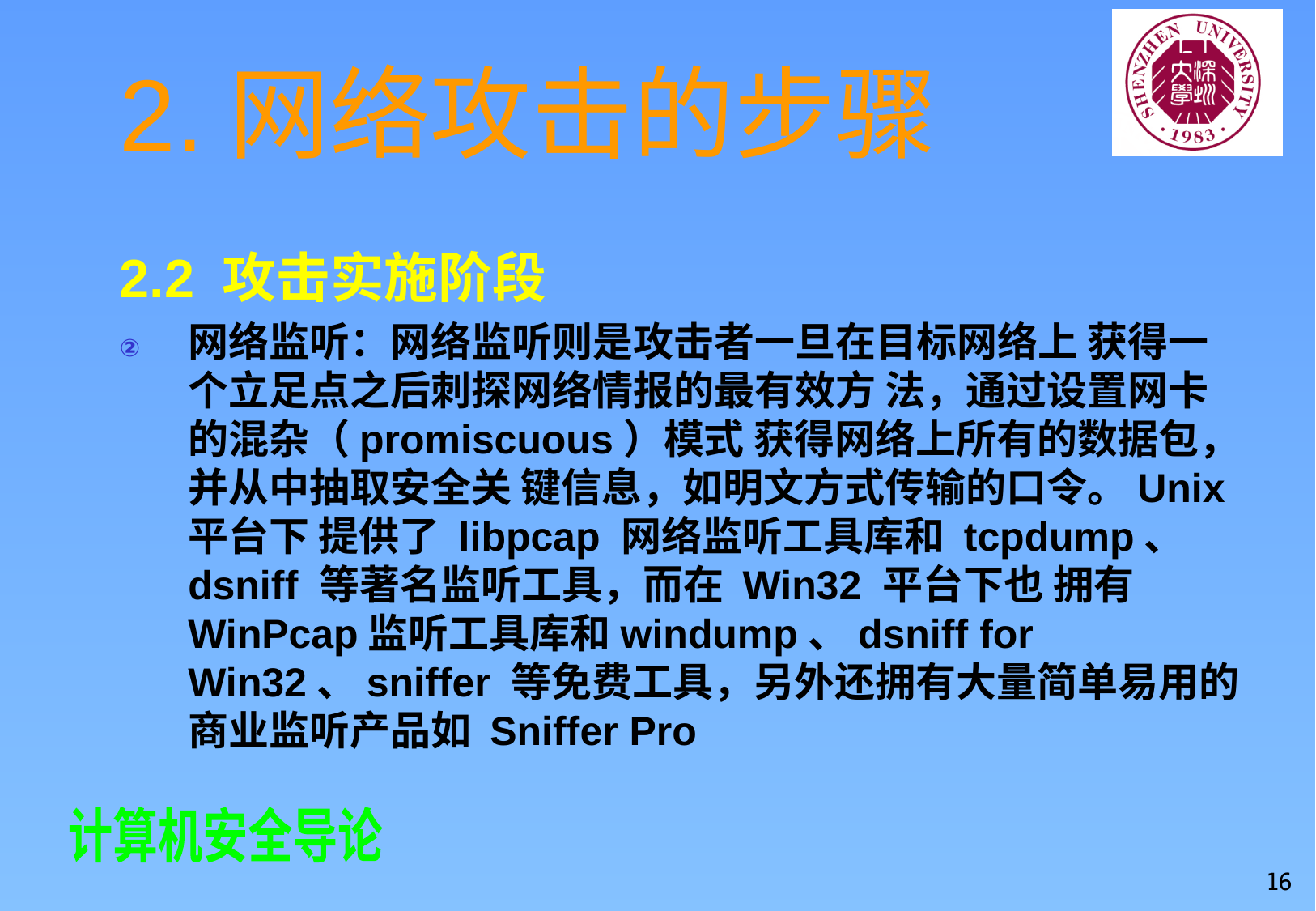

# 2.网络攻击的步骤
2.2 攻击实施阶段
网络监听：网络监听则是攻击者一旦在目标网络上 获得一个立足点之后刺探网络情报的最有效方 法，通过设置网卡的混杂（promiscuous）模式 获得网络上所有的数据包，并从中抽取安全关 键信息，如明文方式传输的口令。Unix 平台下 提供了 libpcap 网络监听工具库和 tcpdump、 dsniff 等著名监听工具，而在 Win32 平台下也 拥有WinPcap监听工具库和windump、dsniff for Win32、sniffer 等免费工具，另外还拥有大量简单易用的商业监听产品如 Sniffer Pro
16